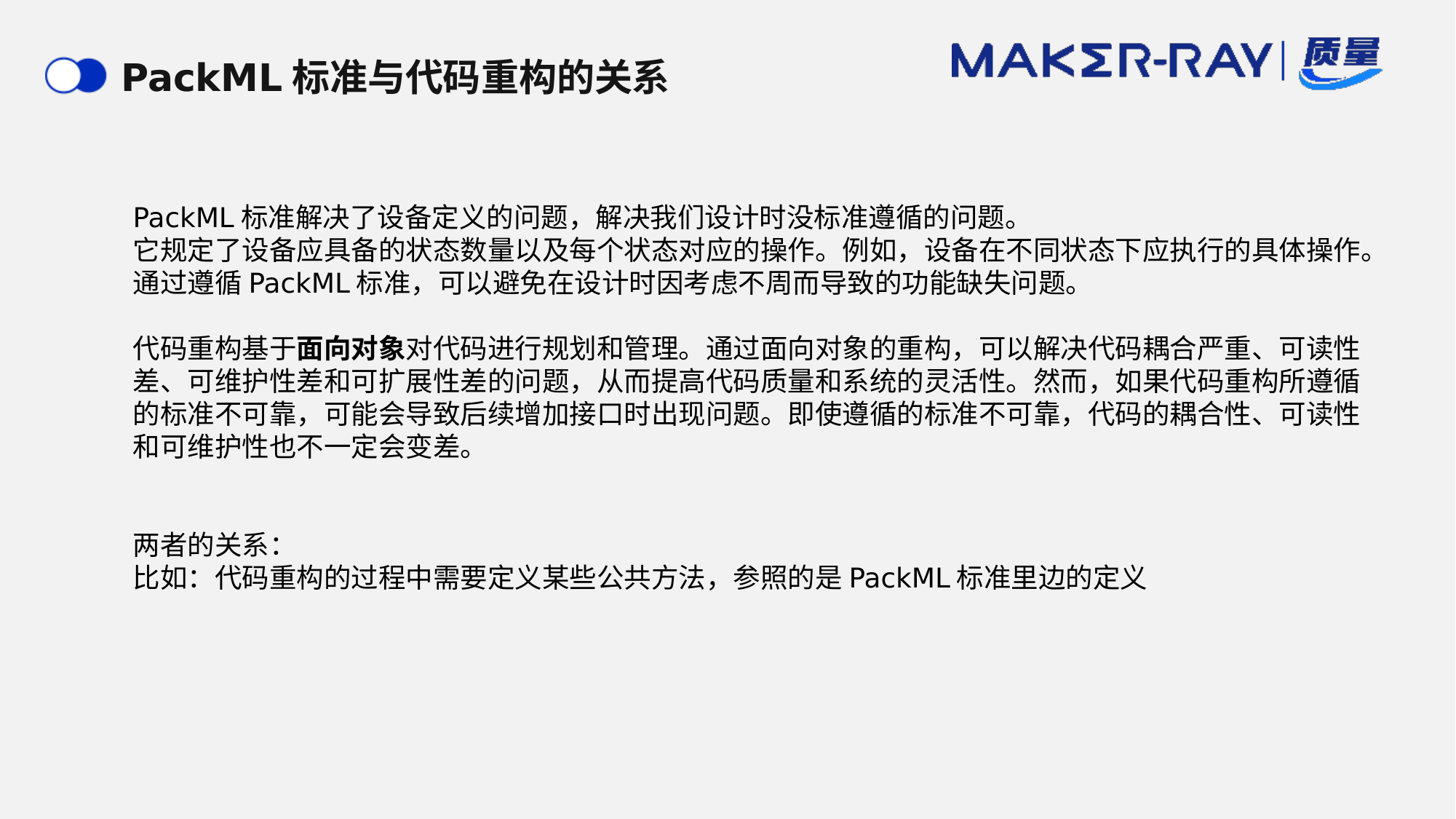

# PackML标准与代码重构的关系
PackML标准解决了设备定义的问题，解决我们设计时没标准遵循的问题。
它规定了设备应具备的状态数量以及每个状态对应的操作。例如，设备在不同状态下应执行的具体操作。通过遵循PackML标准，可以避免在设计时因考虑不周而导致的功能缺失问题。

代码重构基于面向对象对代码进行规划和管理。通过面向对象的重构，可以解决代码耦合严重、可读性差、可维护性差和可扩展性差的问题，从而提高代码质量和系统的灵活性。然而，如果代码重构所遵循的标准不可靠，可能会导致后续增加接口时出现问题。即使遵循的标准不可靠，代码的耦合性、可读性和可维护性也不一定会变差。

两者的关系：
比如：代码重构的过程中需要定义某些公共方法，参照的是PackML标准里边的定义